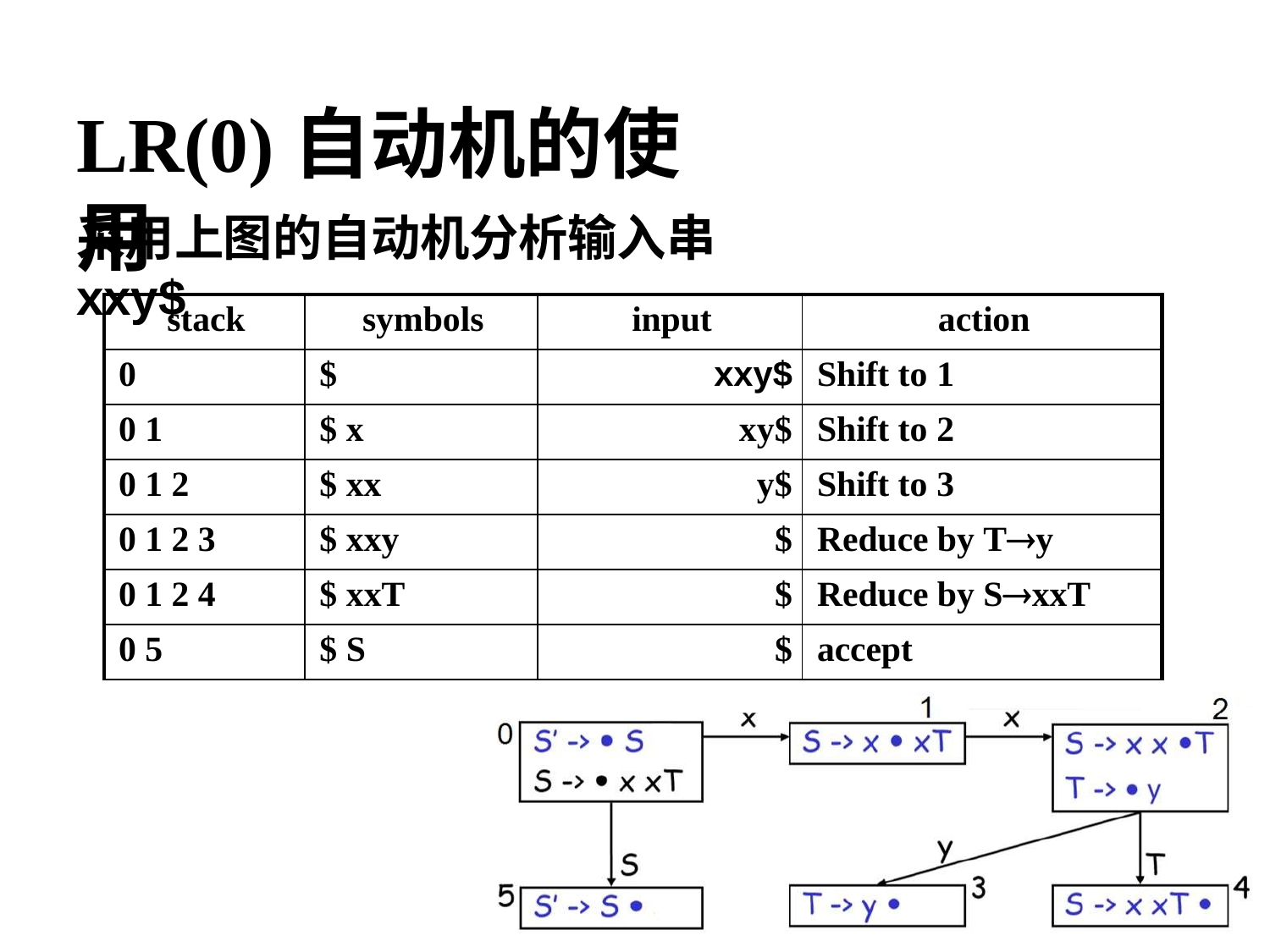

# LR(0)自动机的使用
采用上图的自动机分析输入串xxy$
| stack | symbols | input | action |
| --- | --- | --- | --- |
| 0 | $ | xxy$ | Shift to 1 |
| 0 1 | $ x | xy$ | Shift to 2 |
| 0 1 2 | $ xx | y$ | Shift to 3 |
| 0 1 2 3 | $ xxy | $ | Reduce by T→y |
| 0 1 2 4 | $ xxT | $ | Reduce by S→xxT |
| 0 5 | $ S | $ | accept |